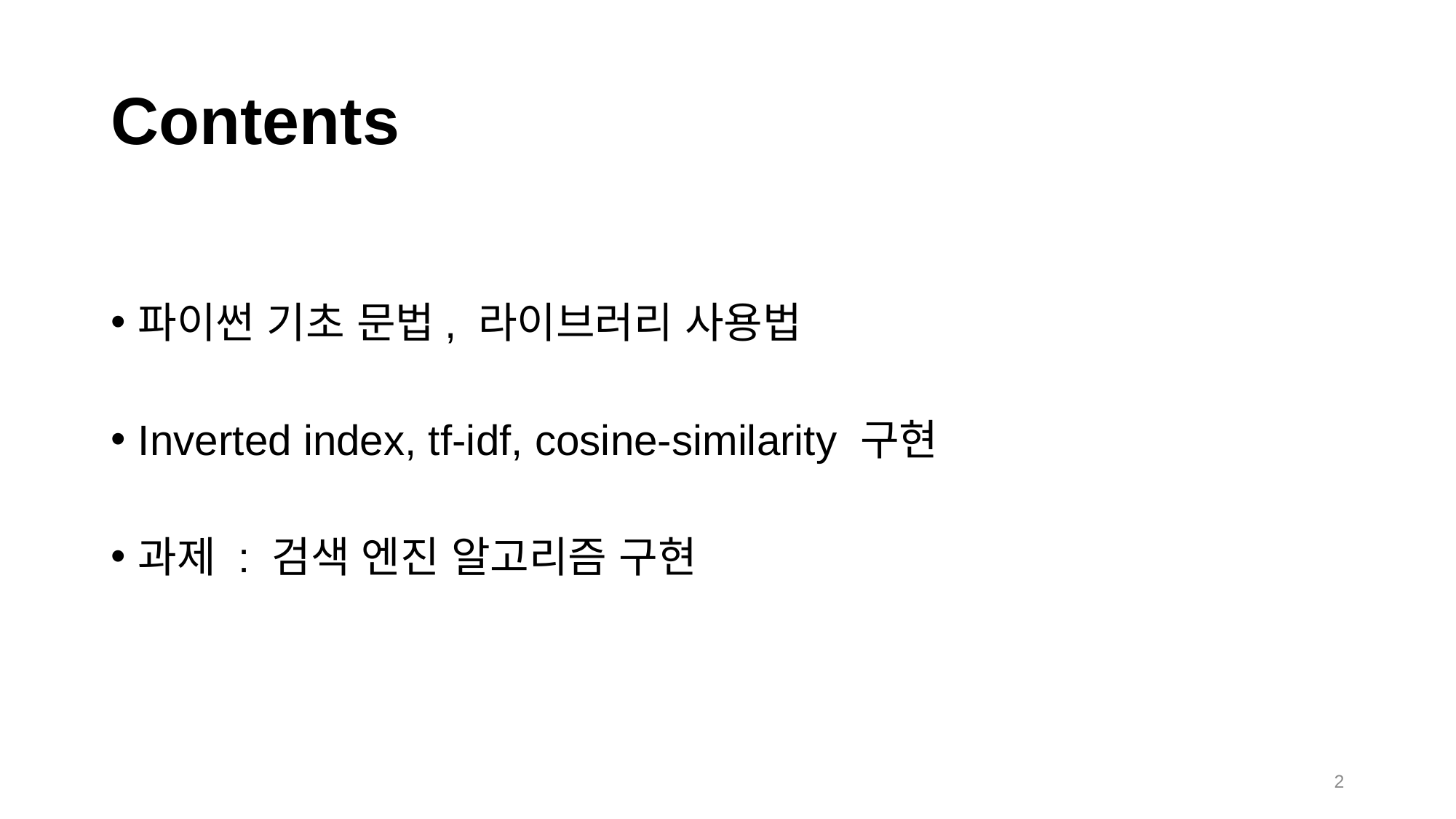

# Contents
파이썬 기초 문법, 라이브러리 사용법
Inverted index, tf-idf, cosine-similarity 구현
과제 : 검색 엔진 알고리즘 구현

2